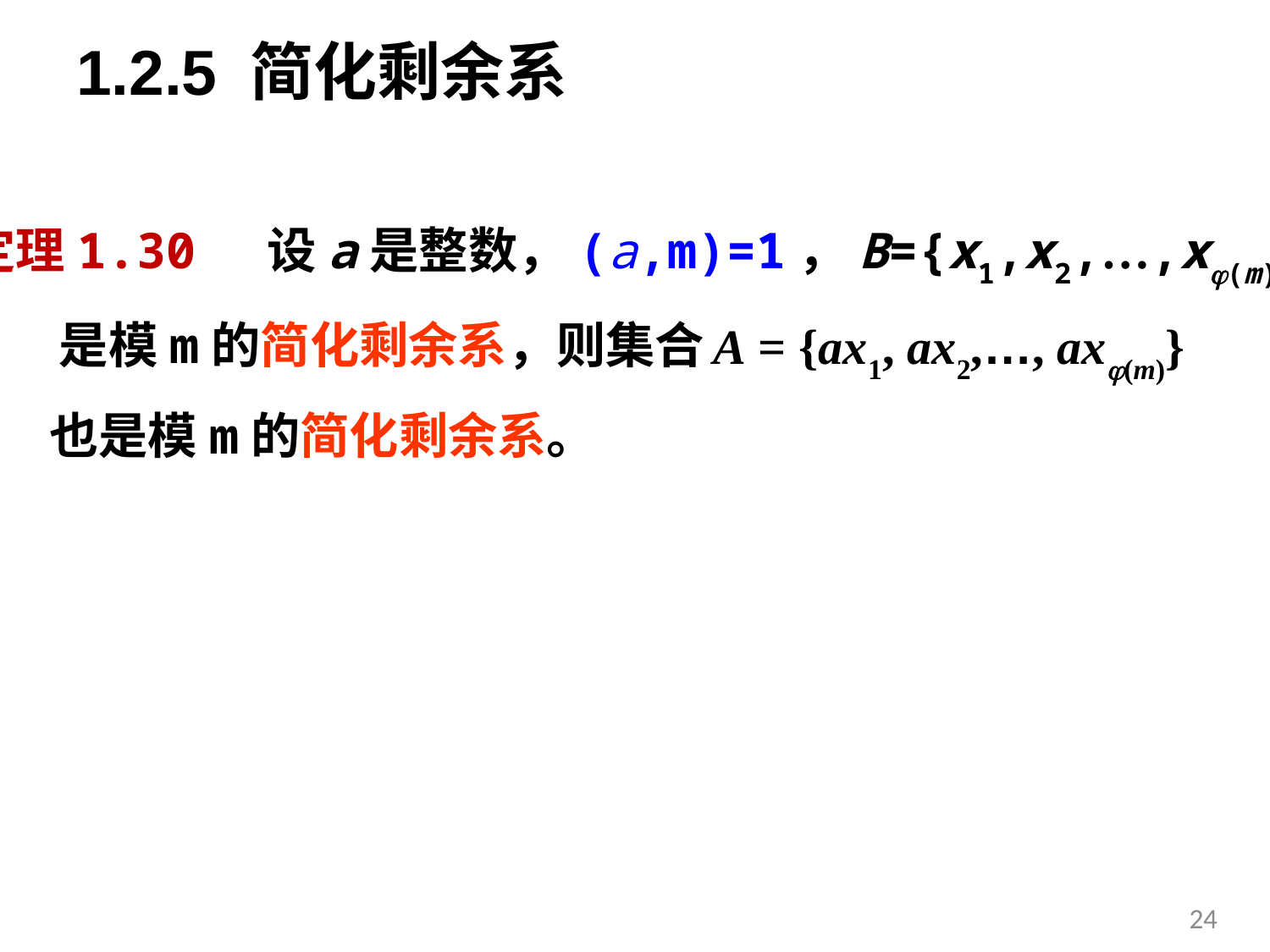

# 1.2.5 简化剩余系
定理1.30  设a是整数，(a,m)=1，B={x1,x2,…,xϕ(m)}
是模m的简化剩余系，则集合
A = {ax1, ax2,…, axϕ(m)}
也是模m的简化剩余系。
24